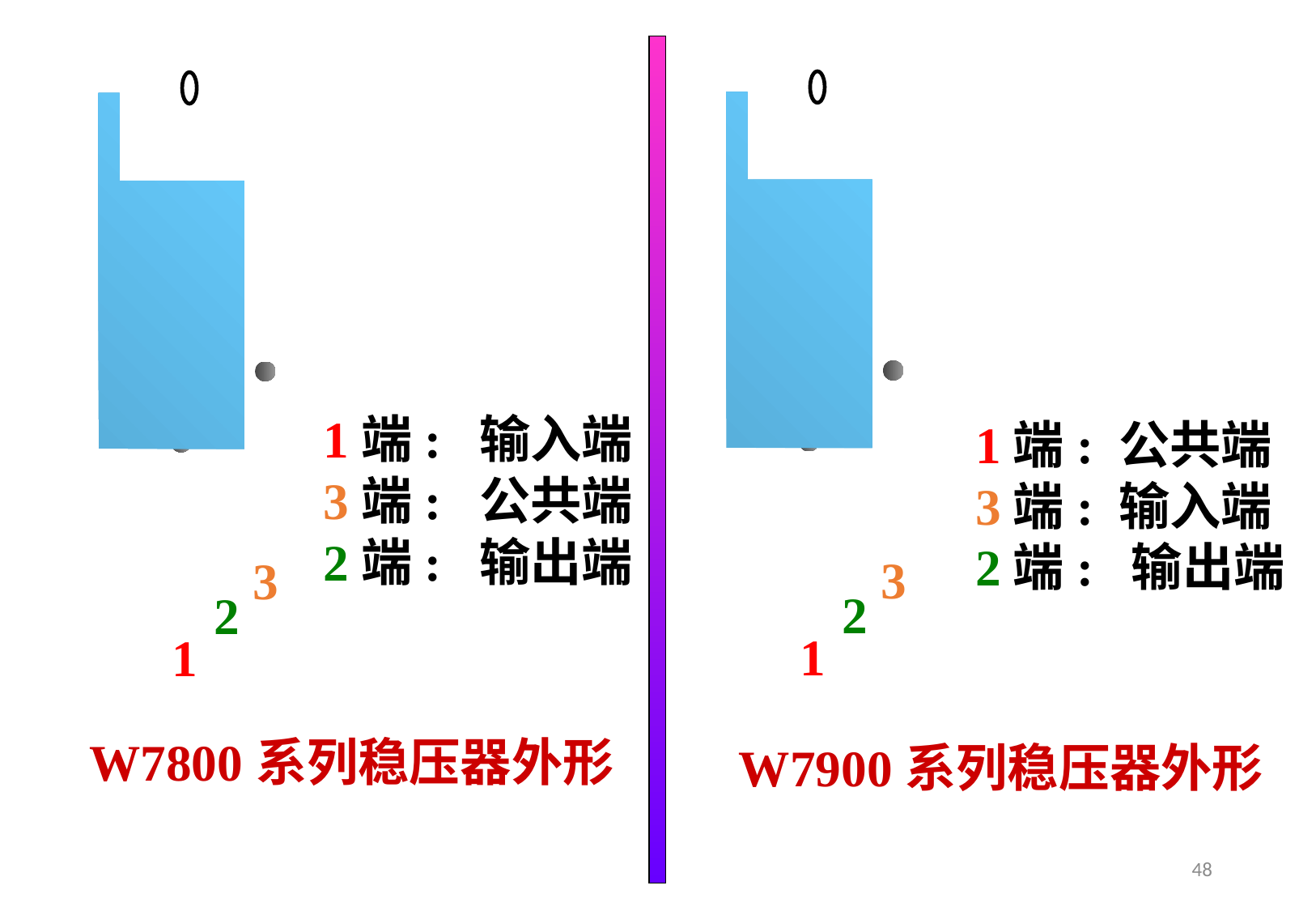

3
2
1

3
2
1
1端:  输入端
3端:  公共端
2端:  输出端
1端: 公共端
3端: 输入端
2端:  输出端
W7800系列稳压器外形
W7900系列稳压器外形
48